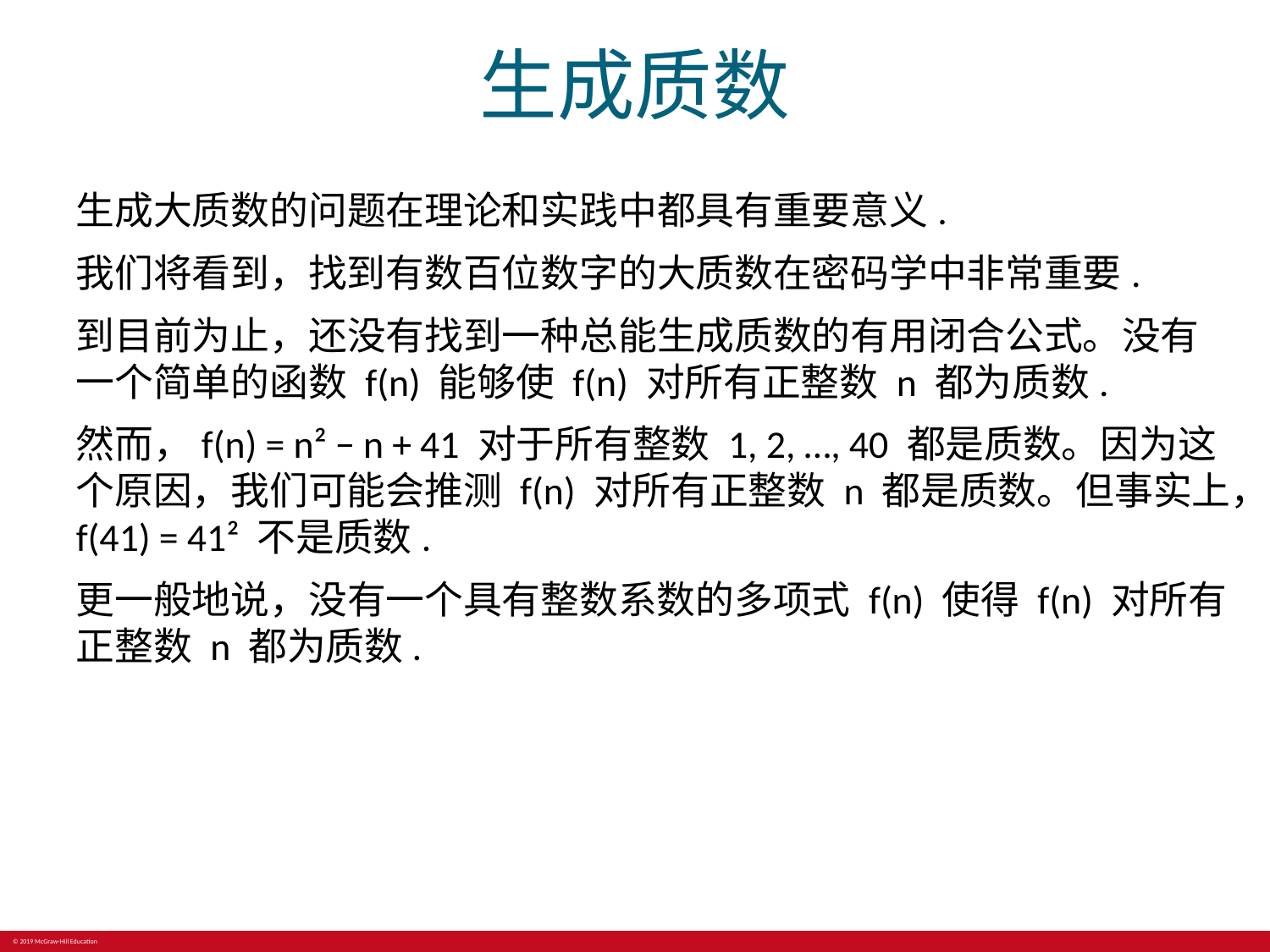

# 生成质数
生成大质数的问题在理论和实践中都具有重要意义.
我们将看到，找到有数百位数字的大质数在密码学中非常重要.
到目前为止，还没有找到一种总能生成质数的有用闭合公式。没有一个简单的函数 f(n) 能够使 f(n) 对所有正整数 n 都为质数.
然而，f(n) = n² − n + 41 对于所有整数 1, 2, …, 40 都是质数。因为这个原因，我们可能会推测 f(n) 对所有正整数 n 都是质数。但事实上，f(41) = 41² 不是质数.
更一般地说，没有一个具有整数系数的多项式 f(n) 使得 f(n) 对所有正整数 n 都为质数.